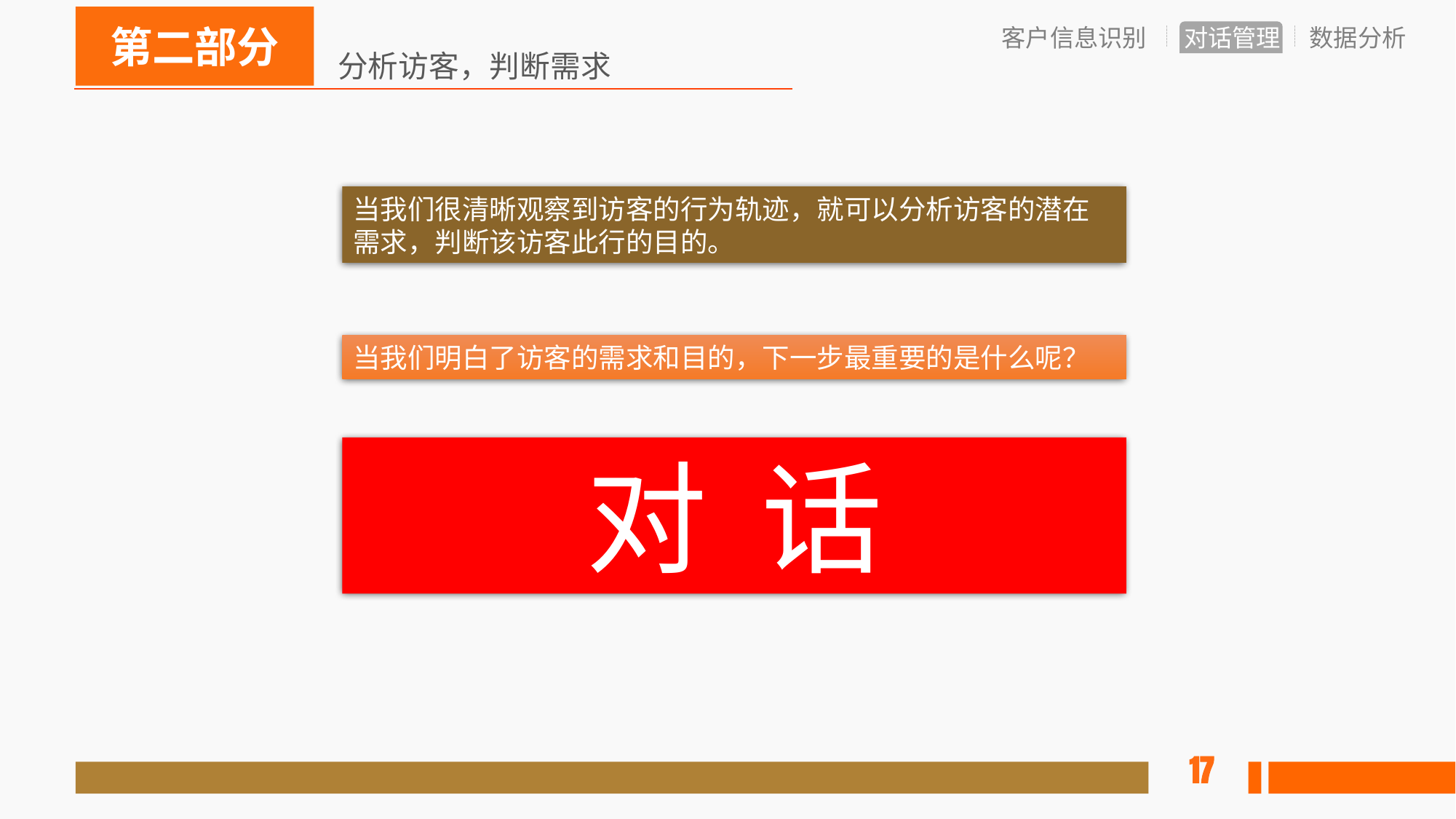

分析访客，判断需求
当我们很清晰观察到访客的行为轨迹，就可以分析访客的潜在需求，判断该访客此行的目的。
当我们明白了访客的需求和目的，下一步最重要的是什么呢？
对  话